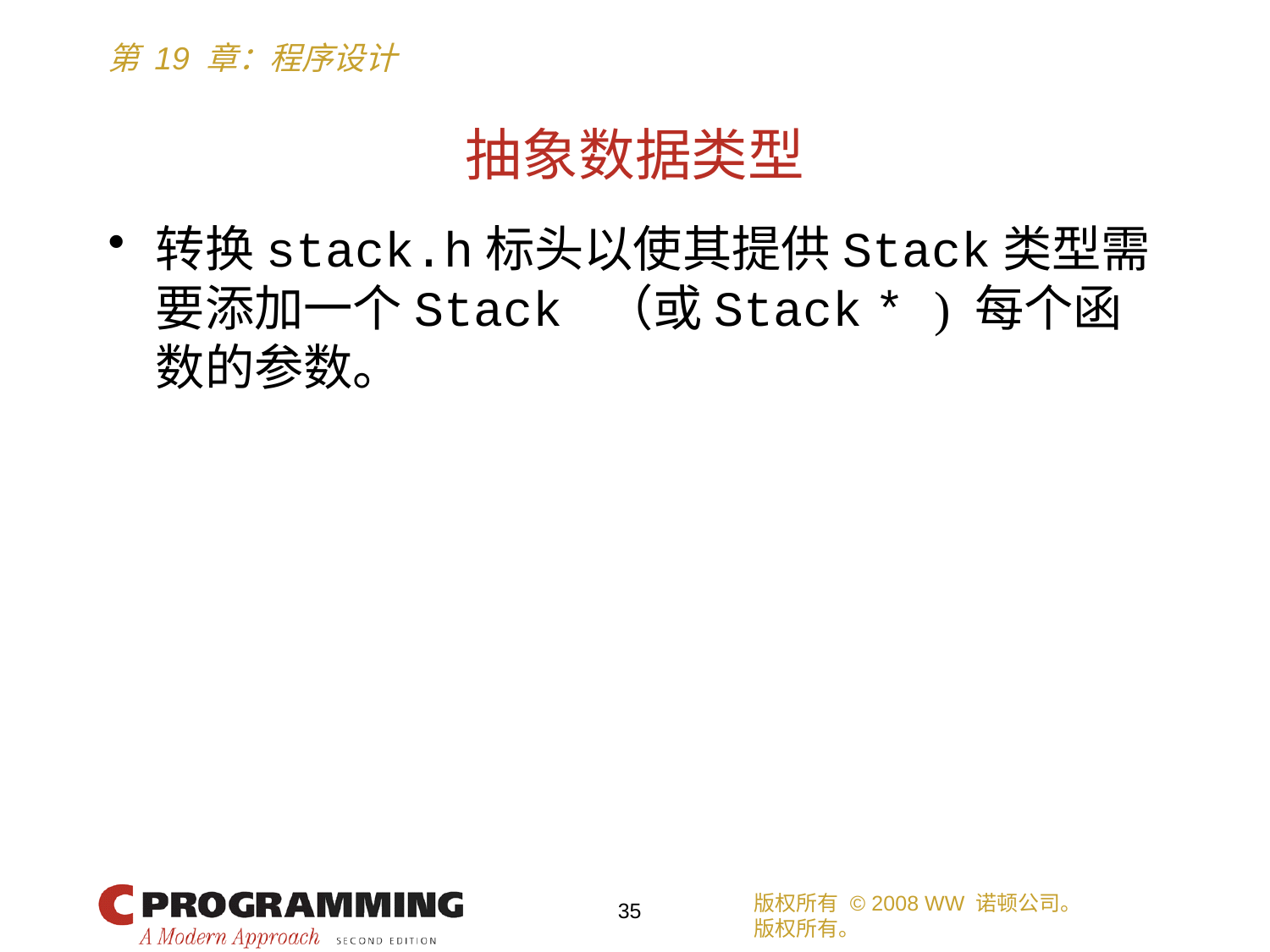

# 抽象数据类型
转换stack.h标头以使其提供Stack类型需要添加一个Stack （或Stack * ) 每个函数的参数。
版权所有 © 2008 WW 诺顿公司。
版权所有。
35